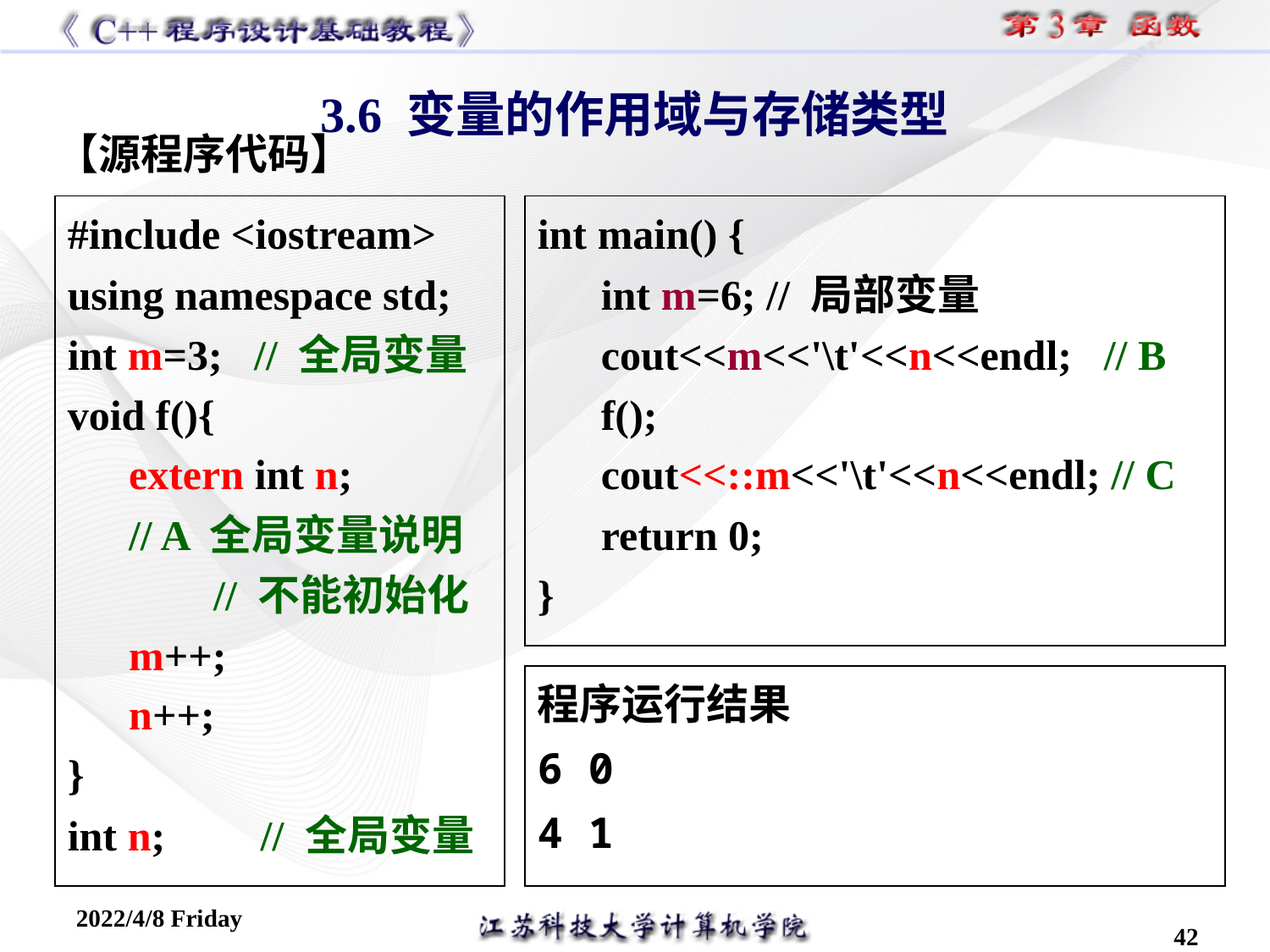

3.6 变量的作用域与存储类型
【源程序代码】
#include <iostream>
using namespace std;
int m=3;   // 全局变量
void f(){
extern int n;
// A 全局变量说明
        // 不能初始化
m++;
n++;
}
int n;         // 全局变量
int main() {
int m=6; // 局部变量
cout<<m<<'\t'<<n<<endl;   // B
f();
cout<<::m<<'\t'<<n<<endl; // C
return 0;
}
程序运行结果
6 0
4 1